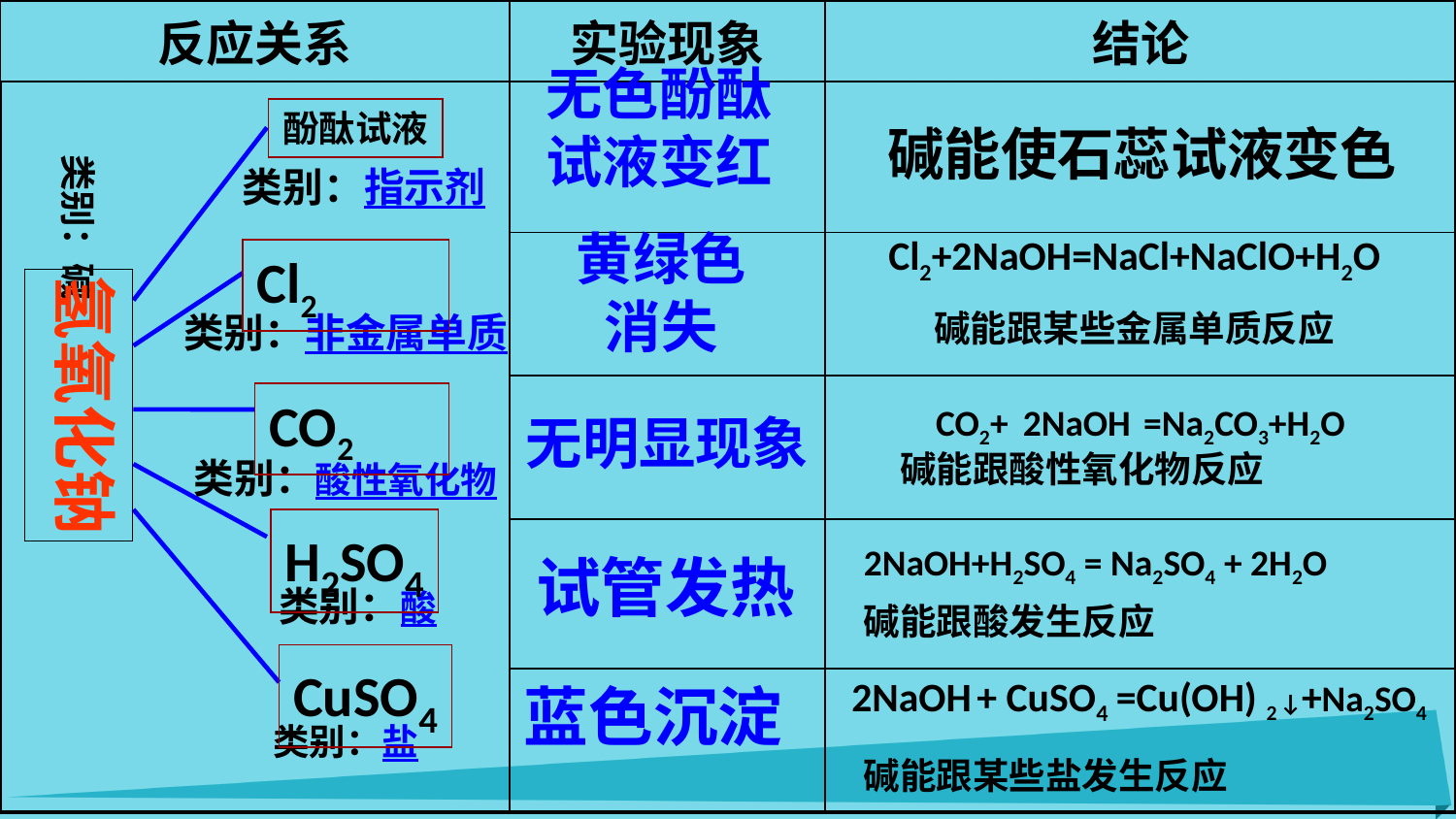

| 反应关系 | 实验现象 | 结论 |
| --- | --- | --- |
|  |  |  |
|  |  |  |
|  |  |  |
|  |  |  |
|  |  |  |
酚酞试液

类别：碱
类别：指示剂
Cl2
氢氧化钠

类别：非金属单质
CO2

类别：酸性氧化物

H2SO4
类别：酸
CuSO4
类别：盐
无色酚酞
试液变红

黄绿色
消失
无明显现象
试管发热
蓝色沉淀
碱能使石蕊试液变色

Cl2+2NaOH=NaCl+NaClO+H2O

碱能跟某些金属单质反应
CO2+ 2NaOH =Na2CO3+H2O
碱能跟酸性氧化物反应
2NaOH+H2SO4 = Na2SO4 + 2H2O
碱能跟酸发生反应
2NaOH + CuSO4 =Cu(OH) 2 ↓+Na2SO4
碱能跟某些盐发生反应